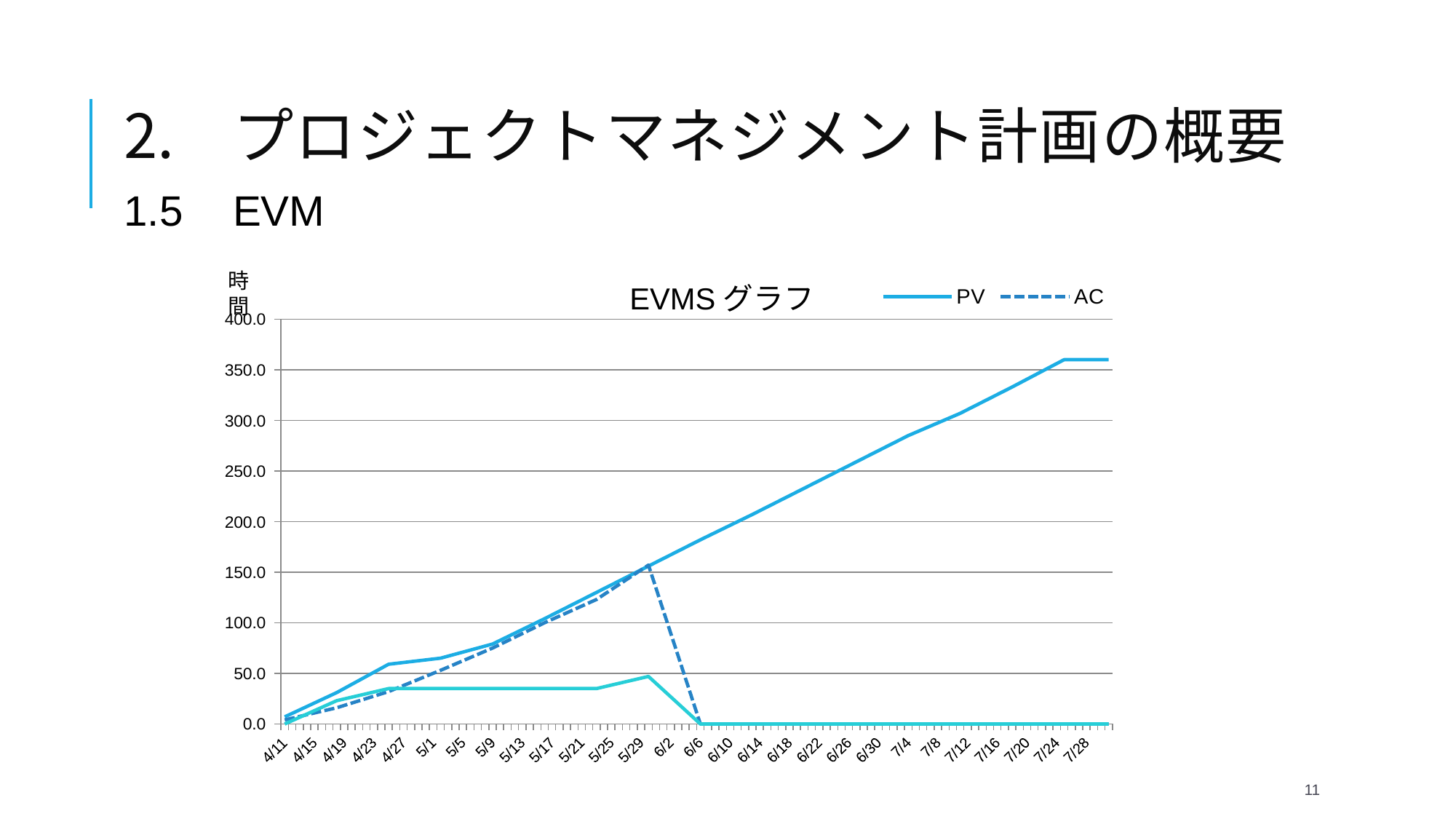

プロジェクトマネジメント計画の概要
1.5	EVM

### Chart

| Category | PV | AC | EV |
|---|---|---|---|
| 41740 | 7.0 | 4.0 | 0.0 |
| 41747 | 31.0 | 16.0 | 23.0 |
| 41754 | 59.0 | 32.0 | 35.0 |
| 41761 | 65.0 | 53.0 | 35.0 |
| 41768 | 79.0 | 75.0 | 35.0 |
| 41775 | 104.0 | 100.0 | 35.0 |
| 41782 | 130.0 | 123.0 | 35.0 |
| 41789 | 156.0 | 157.0 | 47.0 |
| 41796 | 182.0 | None | None |
| 41803 | 207.0 | None | None |
| 41810 | 233.0 | None | None |
| 41817 | 259.0 | None | None |
| 41824 | 285.0 | None | None |
| 41831 | 307.0 | None | None |
| 41838 | 333.0 | None | None |
| 41845 | 360.0 | None | None |
| 41851 | 360.0 | None | None |
時間
EVMSグラフ
11